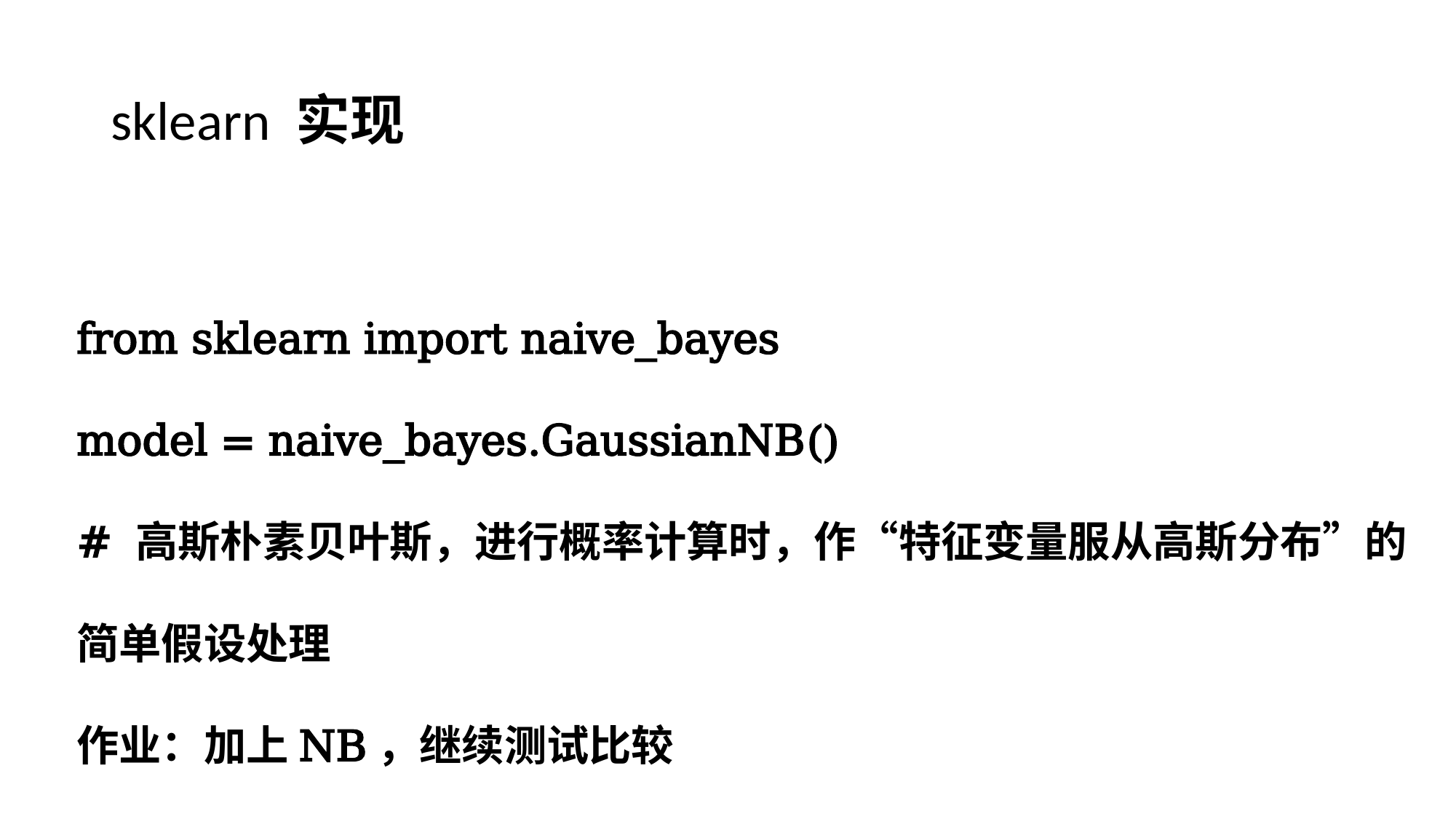

# sklearn 实现
from sklearn import naive_bayes
model = naive_bayes.GaussianNB()
# 高斯朴素贝叶斯，进行概率计算时，作“特征变量服从高斯分布”的简单假设处理
作业：加上NB，继续测试比较